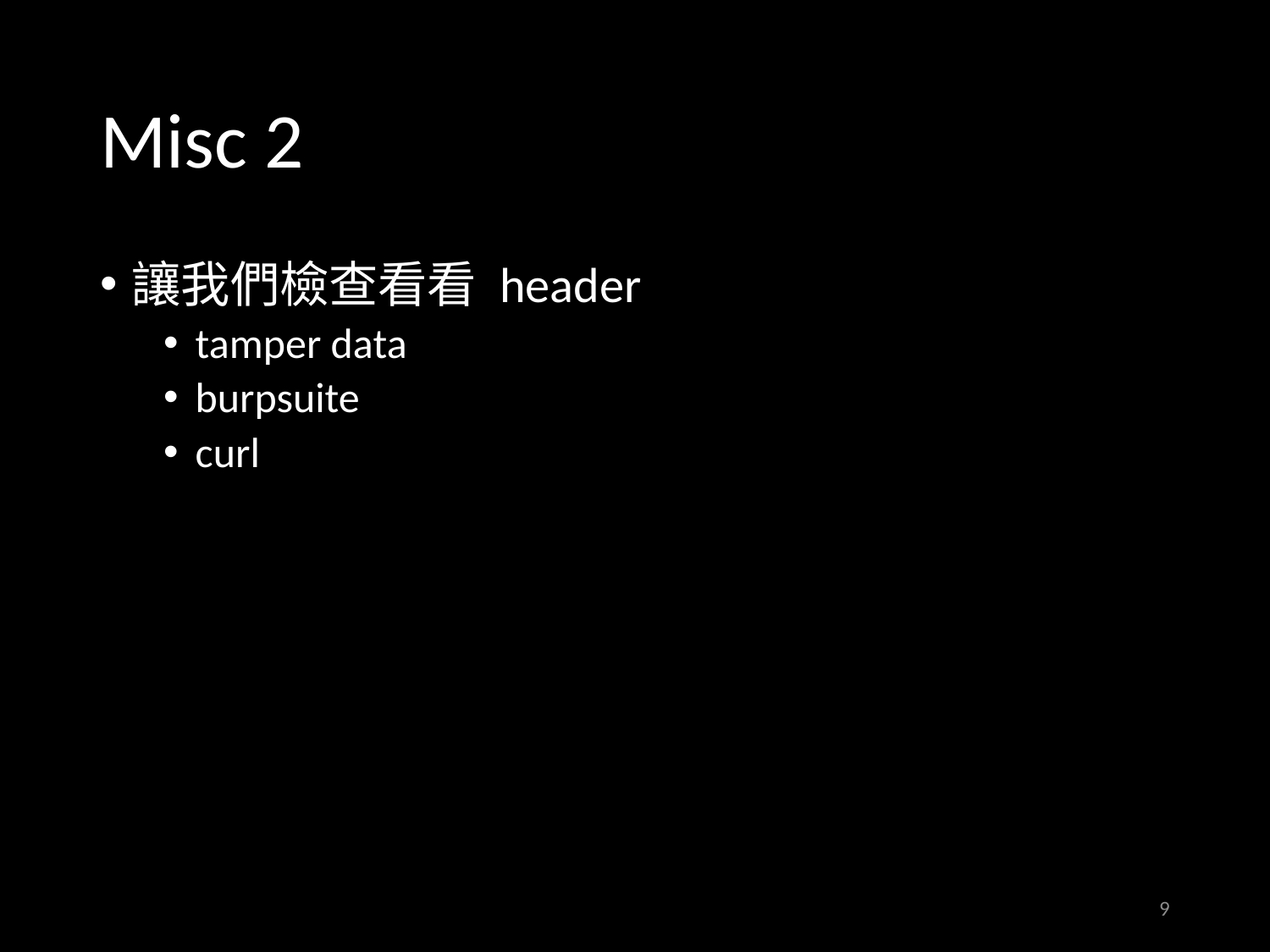

# Misc 2
讓我們檢查看看 header
tamper data
burpsuite
curl

9